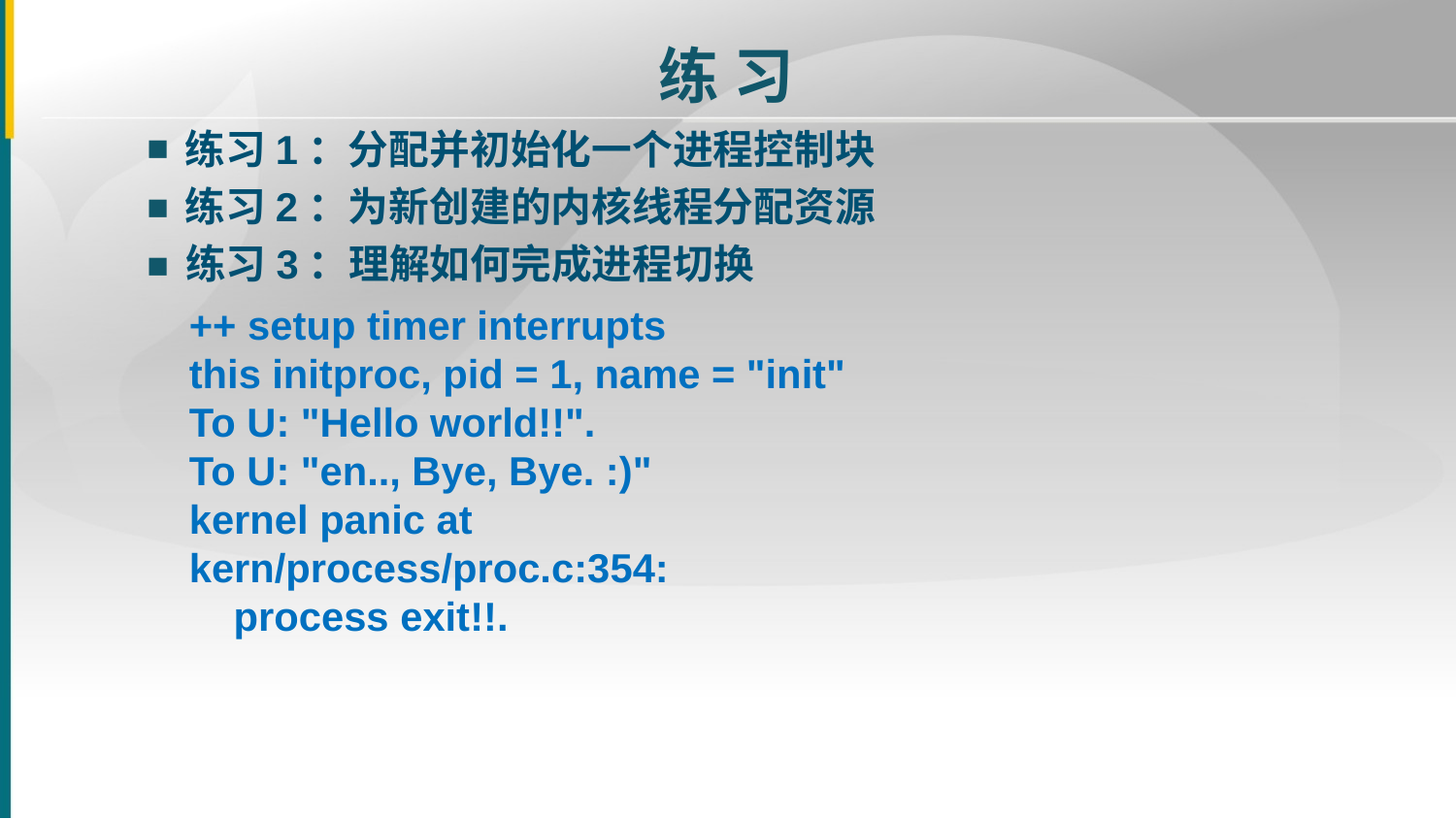

练 习

练习1：分配并初始化一个进程控制块
■
练习2：为新创建的内核线程分配资源
■
练习3：理解如何完成进程切换
■
++ setup timer interrupts
this initproc, pid = 1, name = "init"
To U: "Hello world!!".
To U: "en.., Bye, Bye. :)"
kernel panic at kern/process/proc.c:354:
    process exit!!.